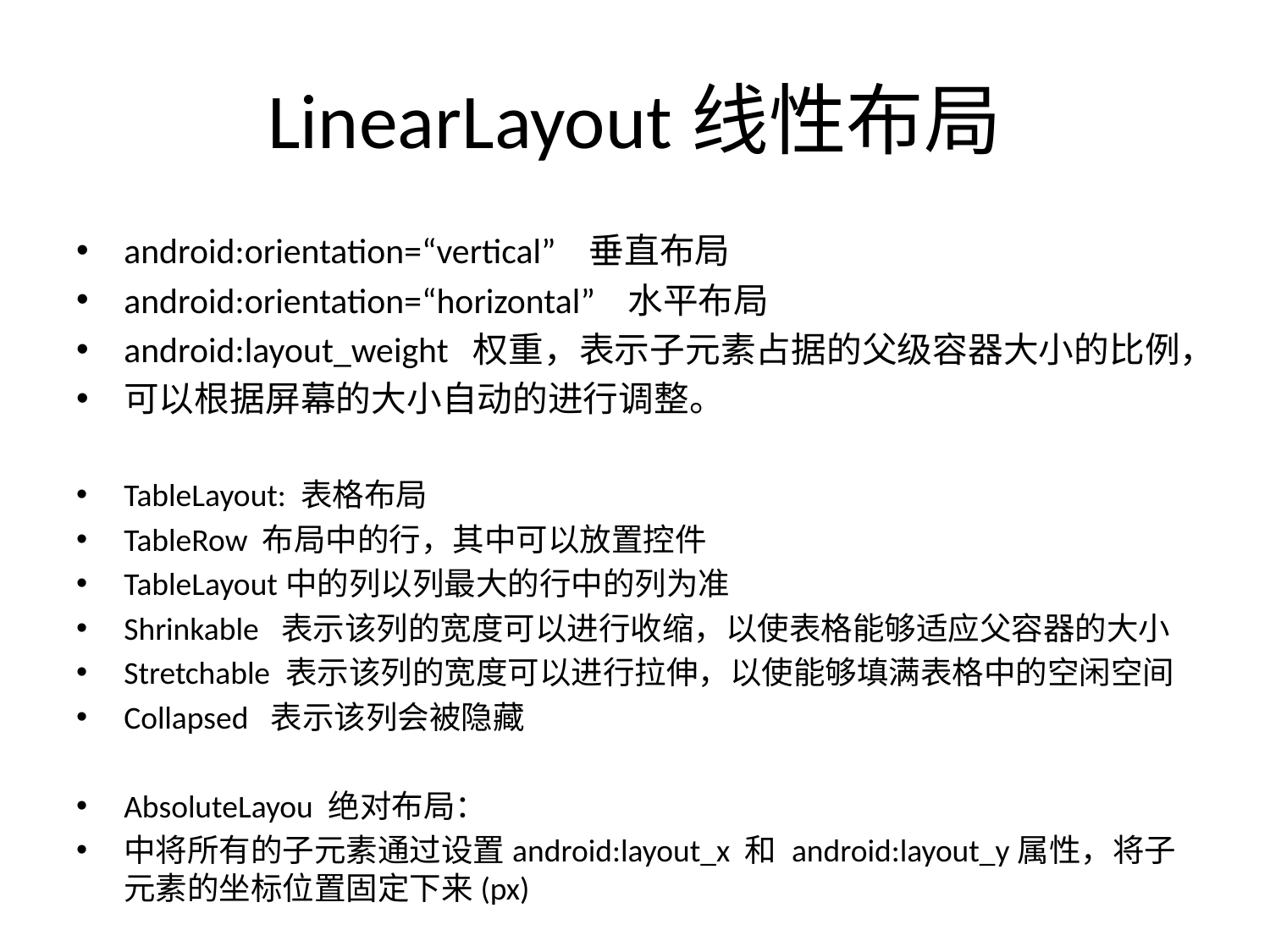

# LinearLayout线性布局
android:orientation=“vertical”   垂直布局
android:orientation=“horizontal”   水平布局
android:layout_weight  权重，表示子元素占据的父级容器大小的比例，
可以根据屏幕的大小自动的进行调整。

TableLayout: 表格布局
TableRow 布局中的行，其中可以放置控件
TableLayout中的列以列最大的行中的列为准
Shrinkable  表示该列的宽度可以进行收缩，以使表格能够适应父容器的大小
Stretchable 表示该列的宽度可以进行拉伸，以使能够填满表格中的空闲空间
Collapsed  表示该列会被隐藏

AbsoluteLayou 绝对布局：
中将所有的子元素通过设置android:layout_x 和 android:layout_y属性，将子元素的坐标位置固定下来(px)